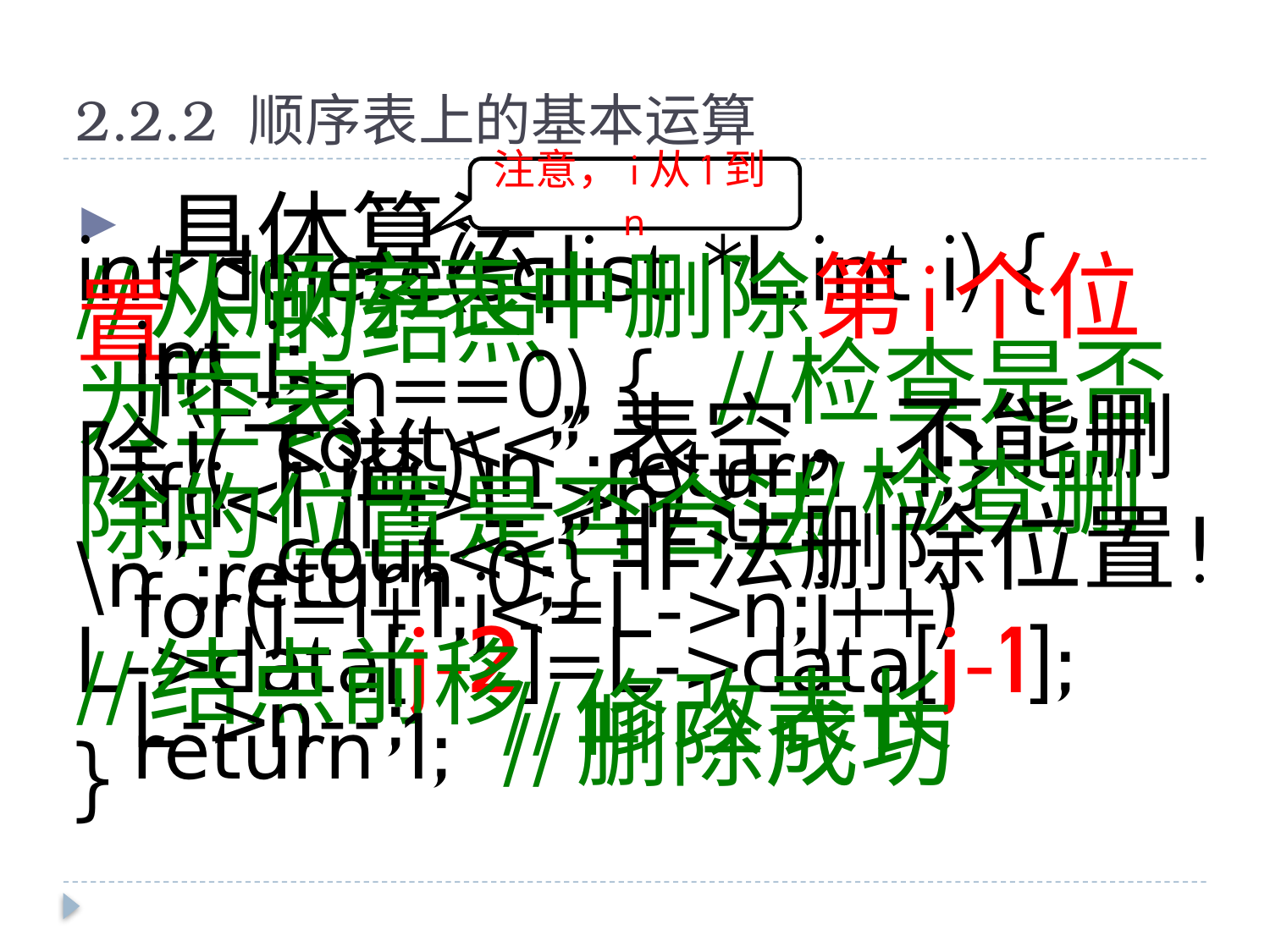

# 2.2.2 顺序表上的基本运算
注意，i从1到n
具体算法
int delete(sqlist *L,int i) {
//从顺序表中删除第i个位置上的结点
  int j;
  if(L−>n==0) {	//检查是否为空表
       cout<<”表空，不能删除!(下溢)\n”;return −1;}
  if(i<1 || i>L−>n) { 	//检查删除的位置是否合法
       cout<<”非法删除位置!\n”;return 0;}
  for(j=i+1;j<=L−>n;j++)
       L−>data[j−2]=L−>data[j−1];	//结点前移
  L−>n−−;					//修改表长
  return 1;					//删除成功
}